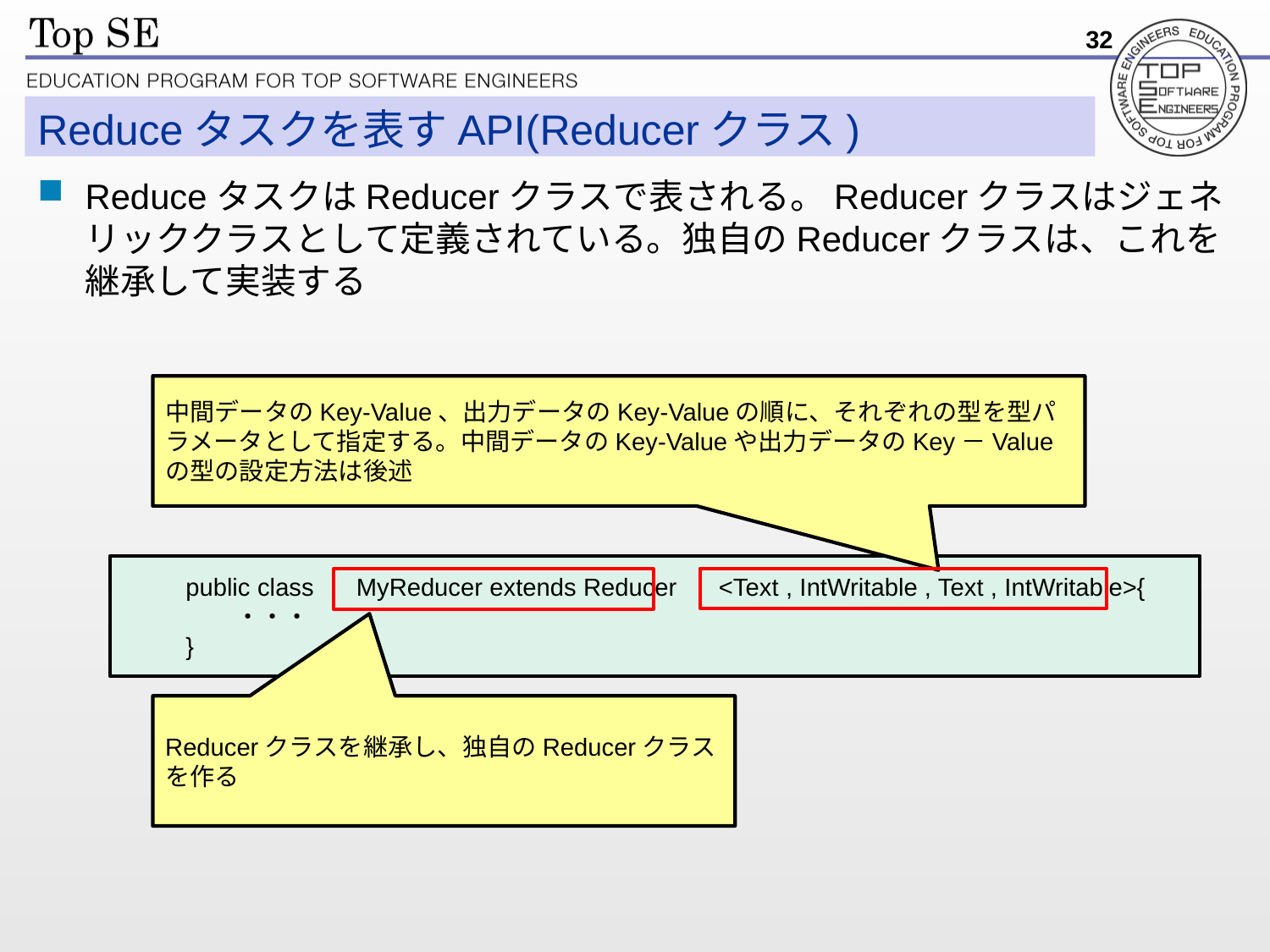

32
# Reduceタスクを表すAPI(Reducerクラス)
ReduceタスクはReducerクラスで表される。Reducerクラスはジェネリッククラスとして定義されている。独自のReducerクラスは、これを継承して実装する
中間データのKey-Value、出力データのKey-Valueの順に、それぞれの型を型パラメータとして指定する。中間データのKey-Valueや出力データのKey－Valueの型の設定方法は後述
public class　 MyReducer extends Reducer      <Text , IntWritable , Text , IntWritable>{
        ・・・
}

Reducerクラスを継承し、独自のReducerクラスを作る